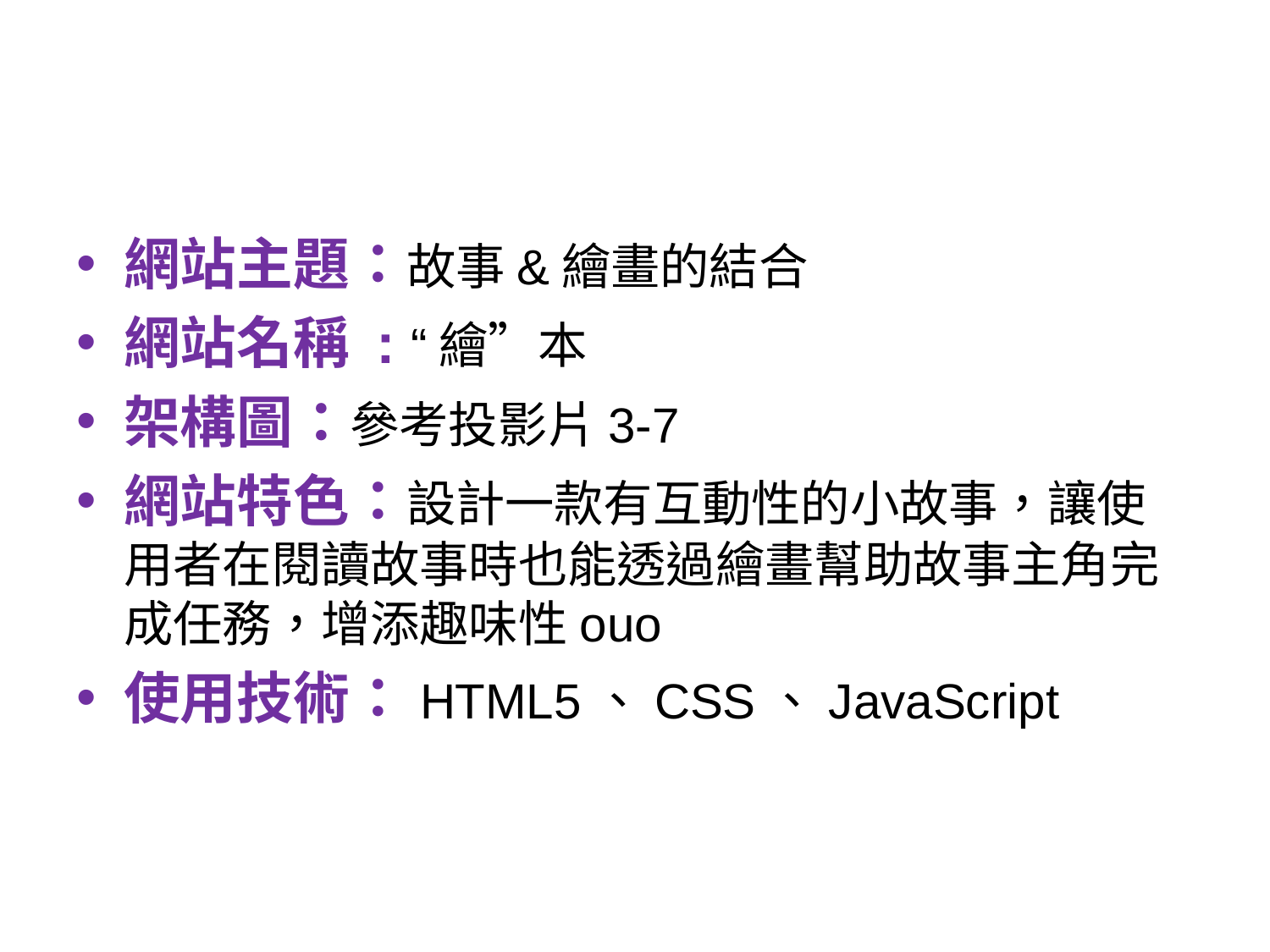

#
網站主題：故事&繪畫的結合
網站名稱 : “繪”本
架構圖：參考投影片3-7
網站特色：設計一款有互動性的小故事，讓使用者在閱讀故事時也能透過繪畫幫助故事主角完成任務，增添趣味性ouo
使用技術：HTML5、CSS、JavaScript